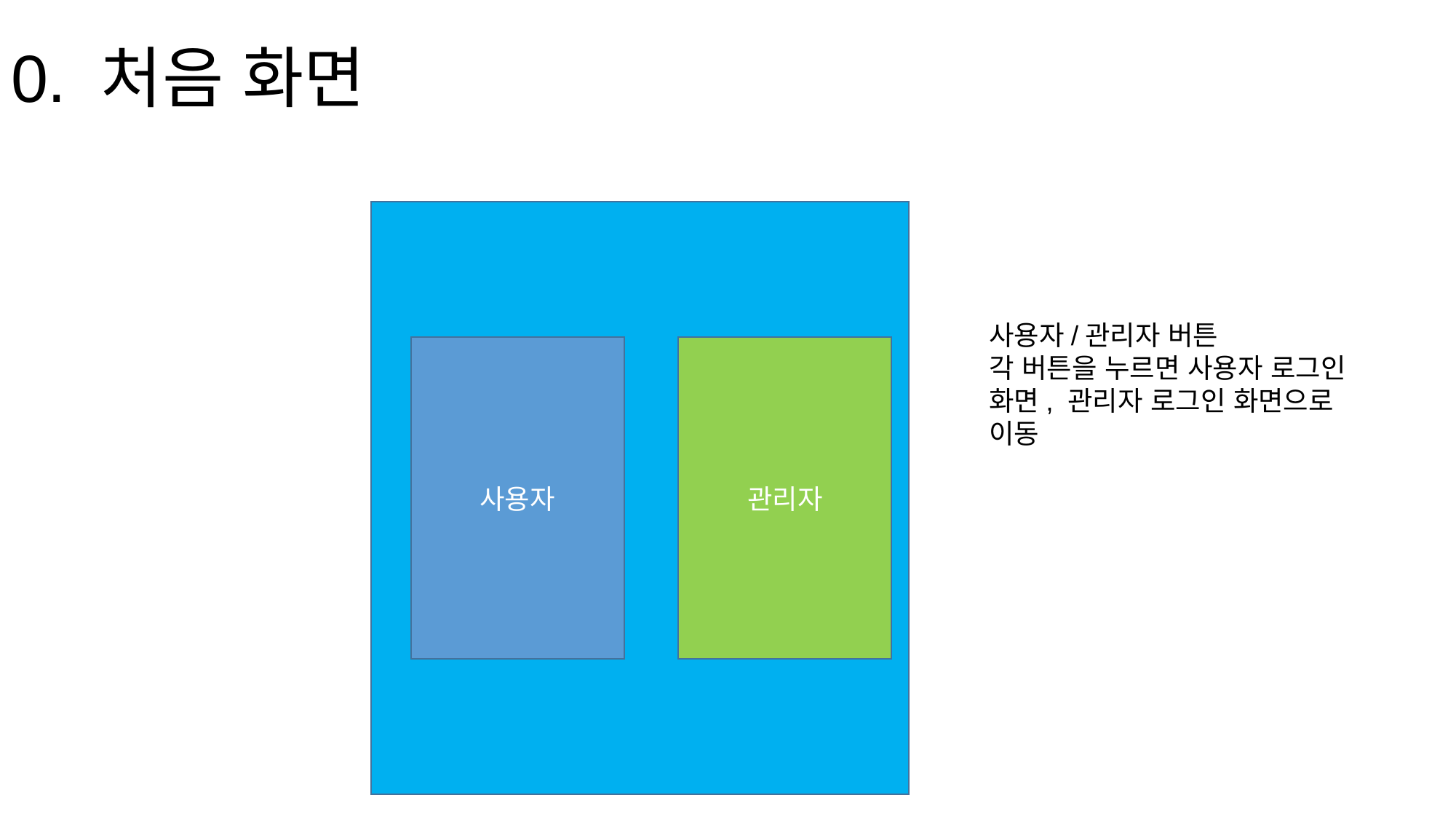

# 0. 처음 화면

사용자/관리자 버튼
각 버튼을 누르면 사용자 로그인 화면, 관리자 로그인 화면으로 이동
사용자
관리자